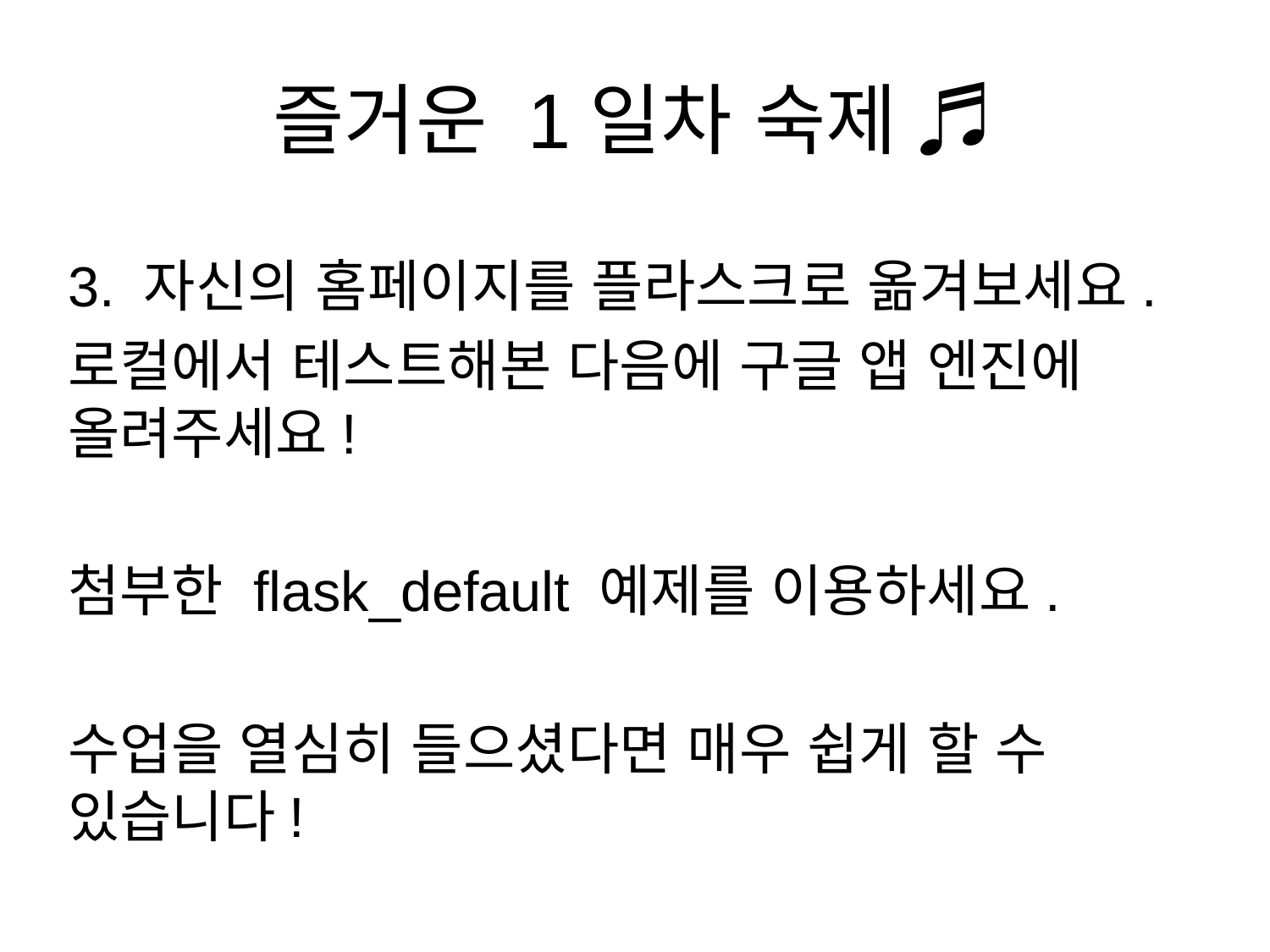

# 즐거운 1일차 숙제 ♬
3. 자신의 홈페이지를 플라스크로 옮겨보세요.
로컬에서 테스트해본 다음에 구글 앱 엔진에 올려주세요!

첨부한 flask_default 예제를 이용하세요.

수업을 열심히 들으셨다면 매우 쉽게 할 수 있습니다!